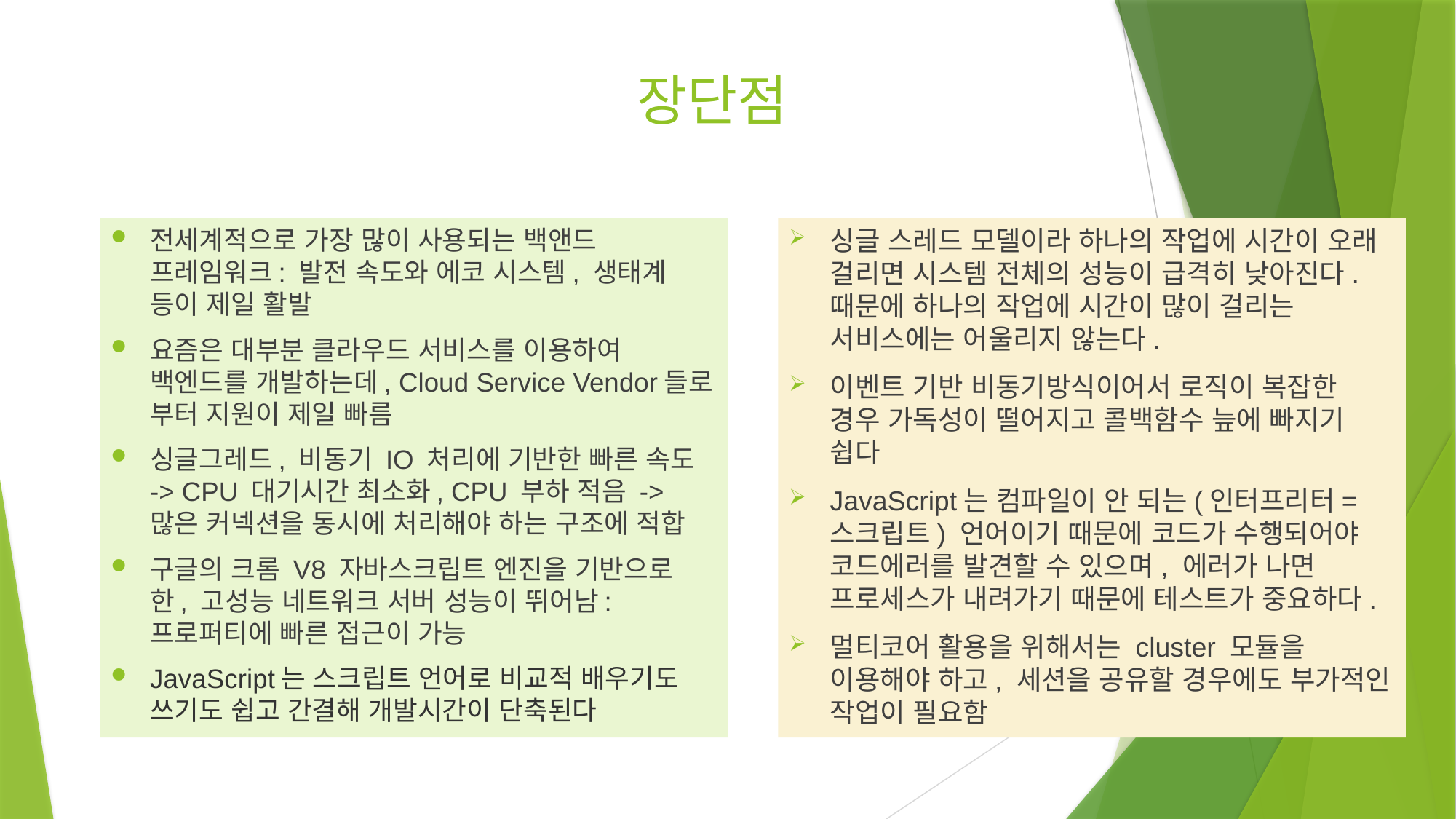

# 장단점
전세계적으로 가장 많이 사용되는 백앤드 프레임워크: 발전 속도와 에코 시스템, 생태계 등이 제일 활발
요즘은 대부분 클라우드 서비스를 이용하여 백엔드를 개발하는데, Cloud Service Vendor들로 부터 지원이 제일 빠름
싱글그레드, 비동기 IO 처리에 기반한 빠른 속도 -> CPU 대기시간 최소화, CPU 부하 적음 -> 많은 커넥션을 동시에 처리해야 하는 구조에 적합
구글의 크롬 V8 자바스크립트 엔진을 기반으로 한, 고성능 네트워크 서버 성능이 뛰어남: 프로퍼티에 빠른 접근이 가능
JavaScript는 스크립트 언어로 비교적 배우기도 쓰기도 쉽고 간결해 개발시간이 단축된다

싱글 스레드 모델이라 하나의 작업에 시간이 오래 걸리면 시스템 전체의 성능이 급격히 낮아진다. 때문에 하나의 작업에 시간이 많이 걸리는 서비스에는 어울리지 않는다.
이벤트 기반 비동기방식이어서 로직이 복잡한 경우 가독성이 떨어지고 콜백함수 늪에 빠지기 쉽다
JavaScript는 컴파일이 안 되는(인터프리터=스크립트) 언어이기 때문에 코드가 수행되어야 코드에러를 발견할 수 있으며, 에러가 나면 프로세스가 내려가기 때문에 테스트가 중요하다.
멀티코어 활용을 위해서는 cluster 모듈을 이용해야 하고, 세션을 공유할 경우에도 부가적인 작업이 필요함